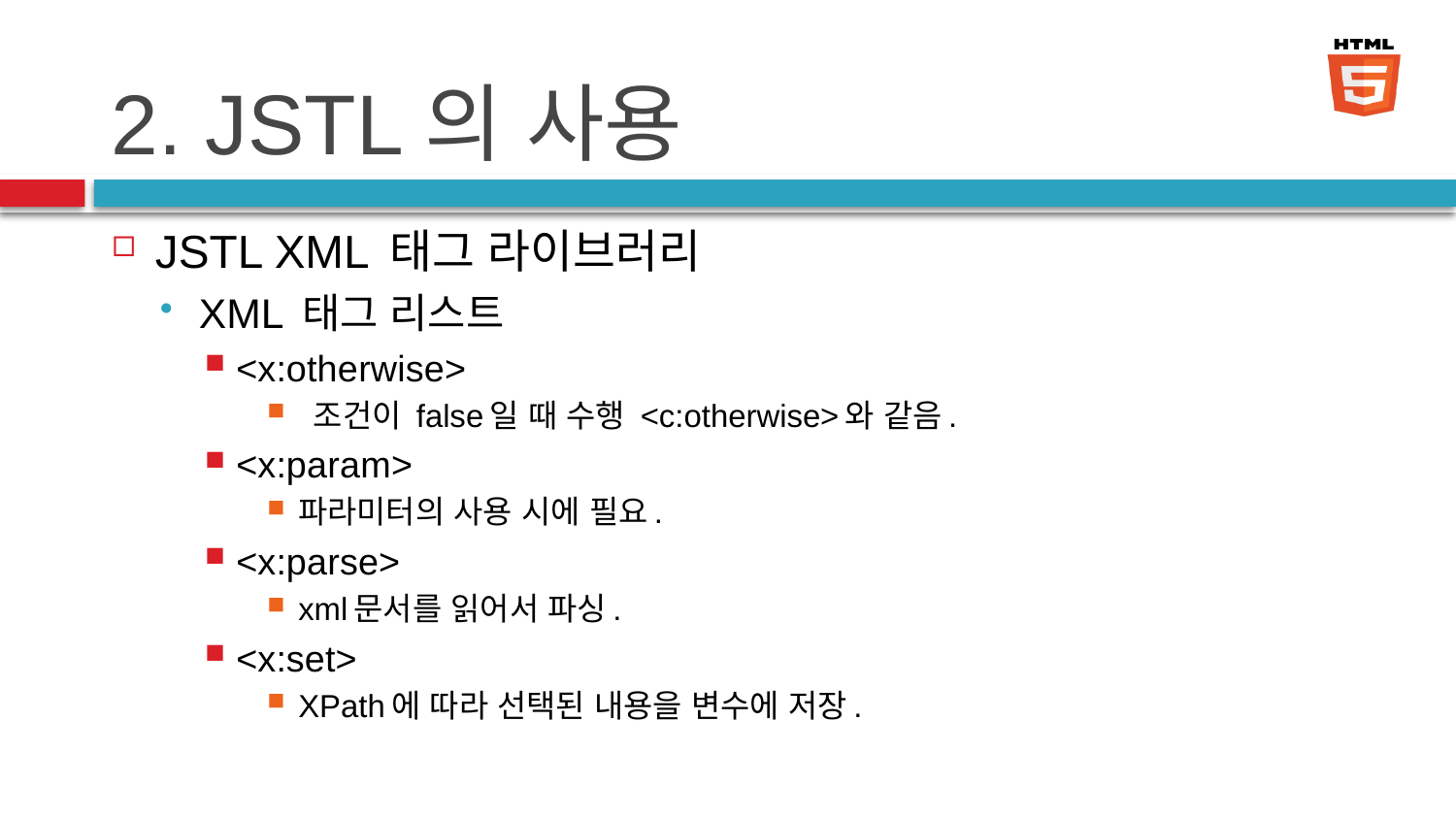

# 2. JSTL의 사용
JSTL XML 태그 라이브러리
XML 태그 리스트
<x:otherwise>
 조건이 false일 때 수행 <c:otherwise>와 같음.
<x:param>
파라미터의 사용 시에 필요.
<x:parse>
xml문서를 읽어서 파싱.
<x:set>
XPath에 따라 선택된 내용을 변수에 저장.